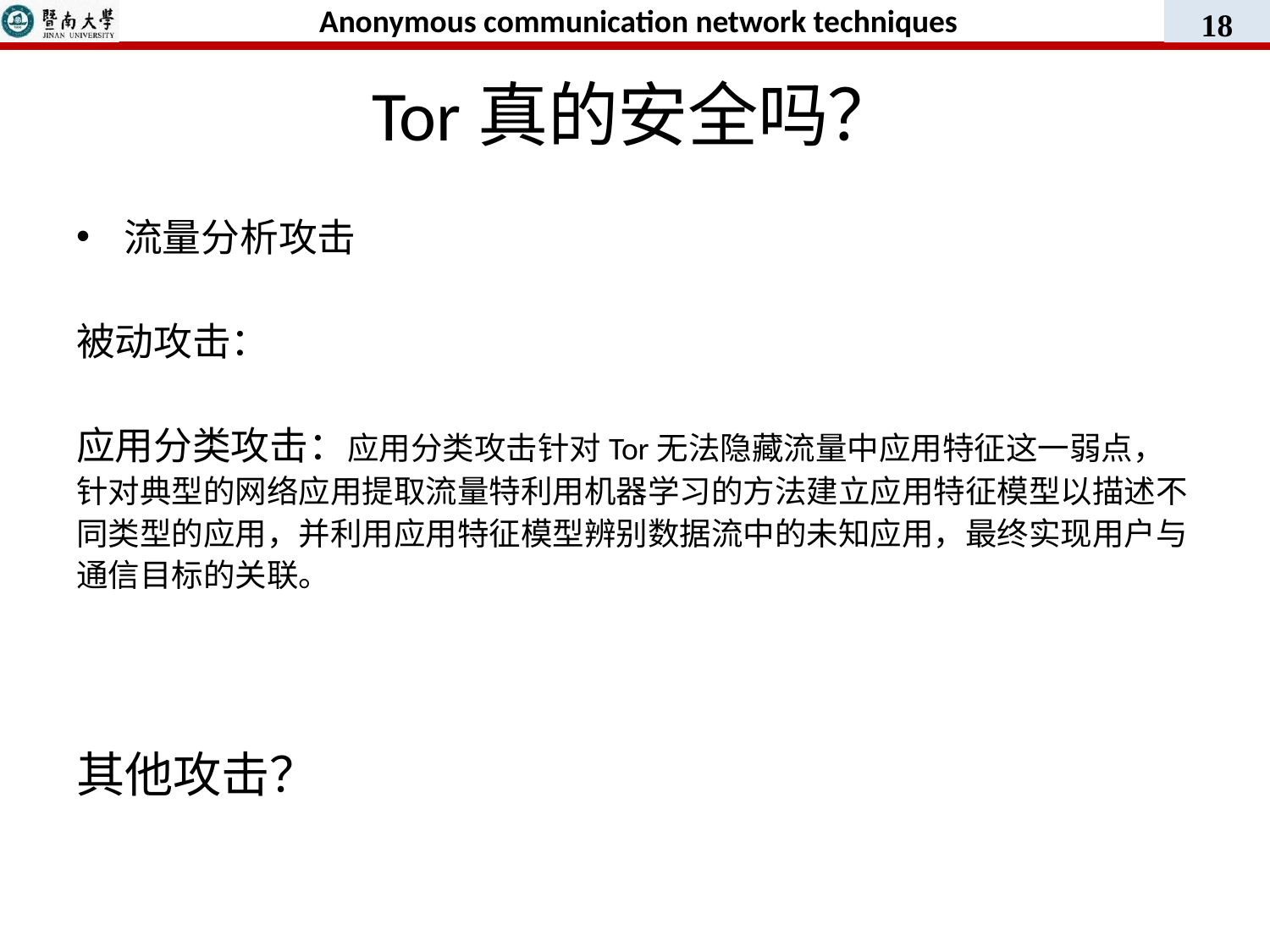

Anonymous communication network techniques
18
Tor真的安全吗？
流量分析攻击
被动攻击：
应用分类攻击：应用分类攻击针对Tor无法隐藏流量中应用特征这一弱点，针对典型的网络应用提取流量特利用机器学习的方法建立应用特征模型以描述不同类型的应用，并利用应用特征模型辨别数据流中的未知应用，最终实现用户与通信目标的关联。

其他攻击？